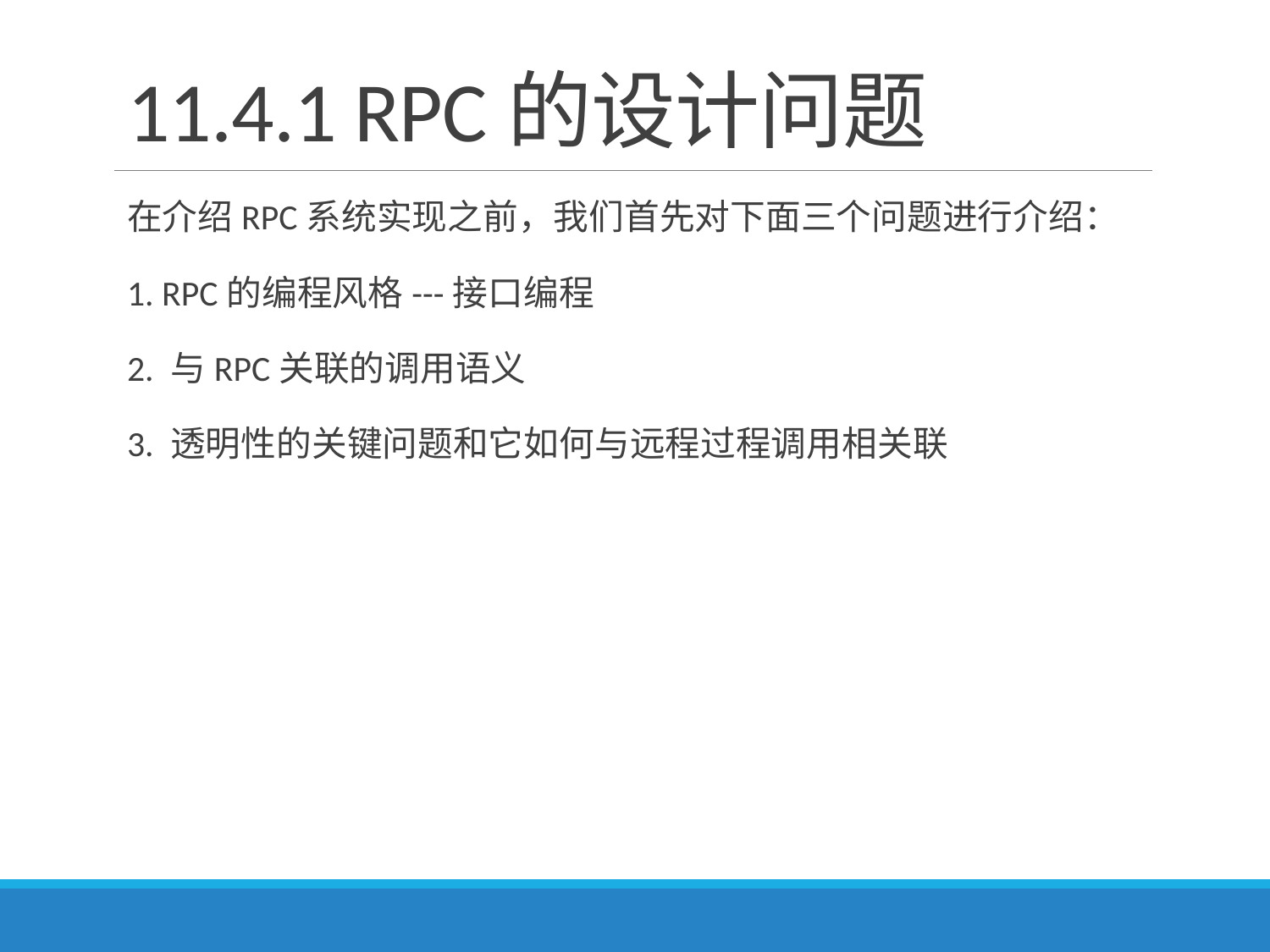

# 11.4.1 RPC的设计问题
在介绍RPC系统实现之前，我们首先对下面三个问题进行介绍：
1. RPC的编程风格---接口编程
2. 与RPC关联的调用语义
3. 透明性的关键问题和它如何与远程过程调用相关联

45